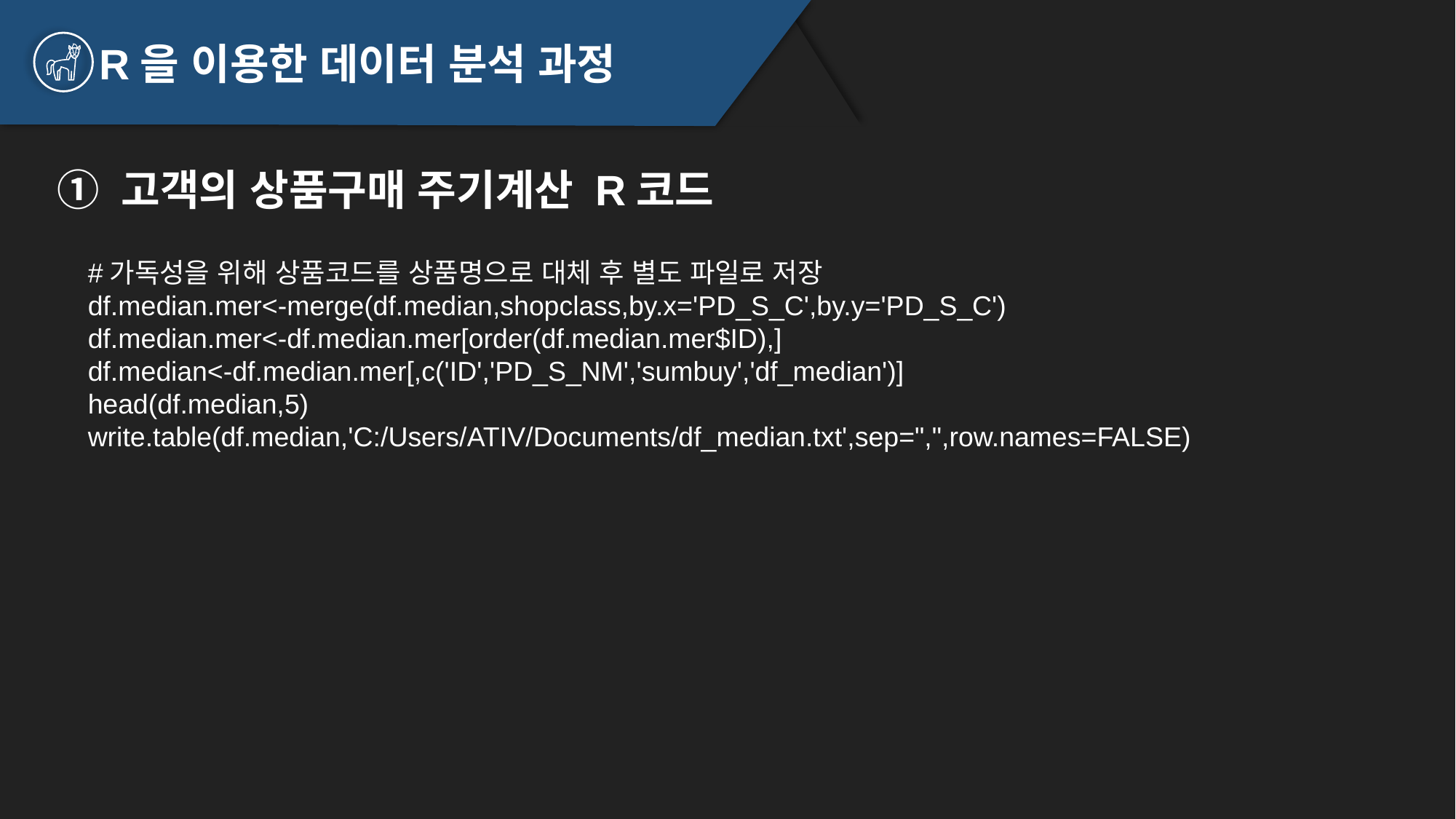

R을 이용한 데이터 분석 과정
① 고객의 상품구매 주기계산 R코드
#가독성을 위해 상품코드를 상품명으로 대체 후 별도 파일로 저장
df.median.mer<-merge(df.median,shopclass,by.x='PD_S_C',by.y='PD_S_C')
df.median.mer<-df.median.mer[order(df.median.mer$ID),]
df.median<-df.median.mer[,c('ID','PD_S_NM','sumbuy','df_median')]
head(df.median,5)
write.table(df.median,'C:/Users/ATIV/Documents/df_median.txt',sep=",",row.names=FALSE)